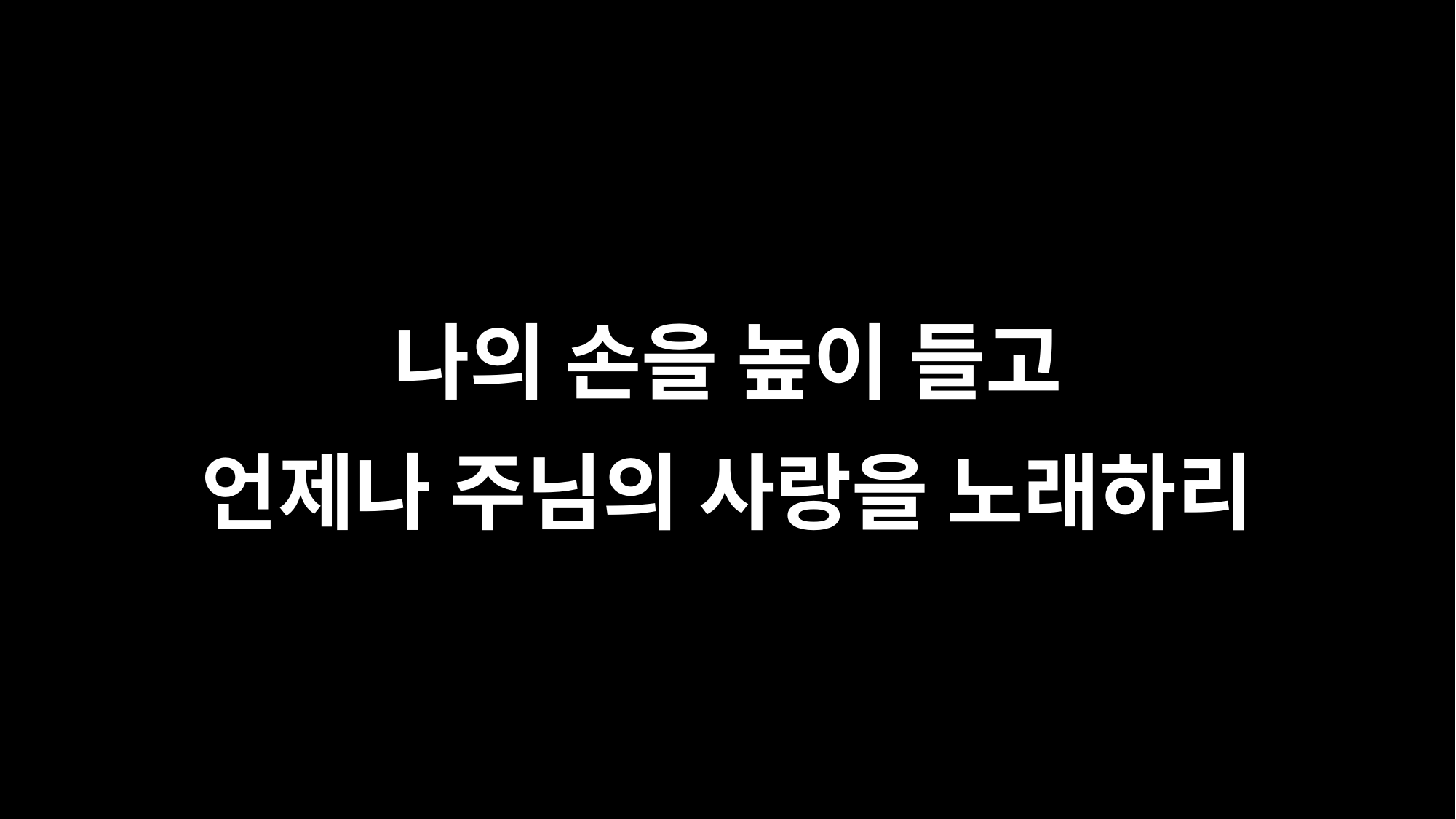

나의 손을 높이 들고
언제나 주님의 사랑을 노래하리